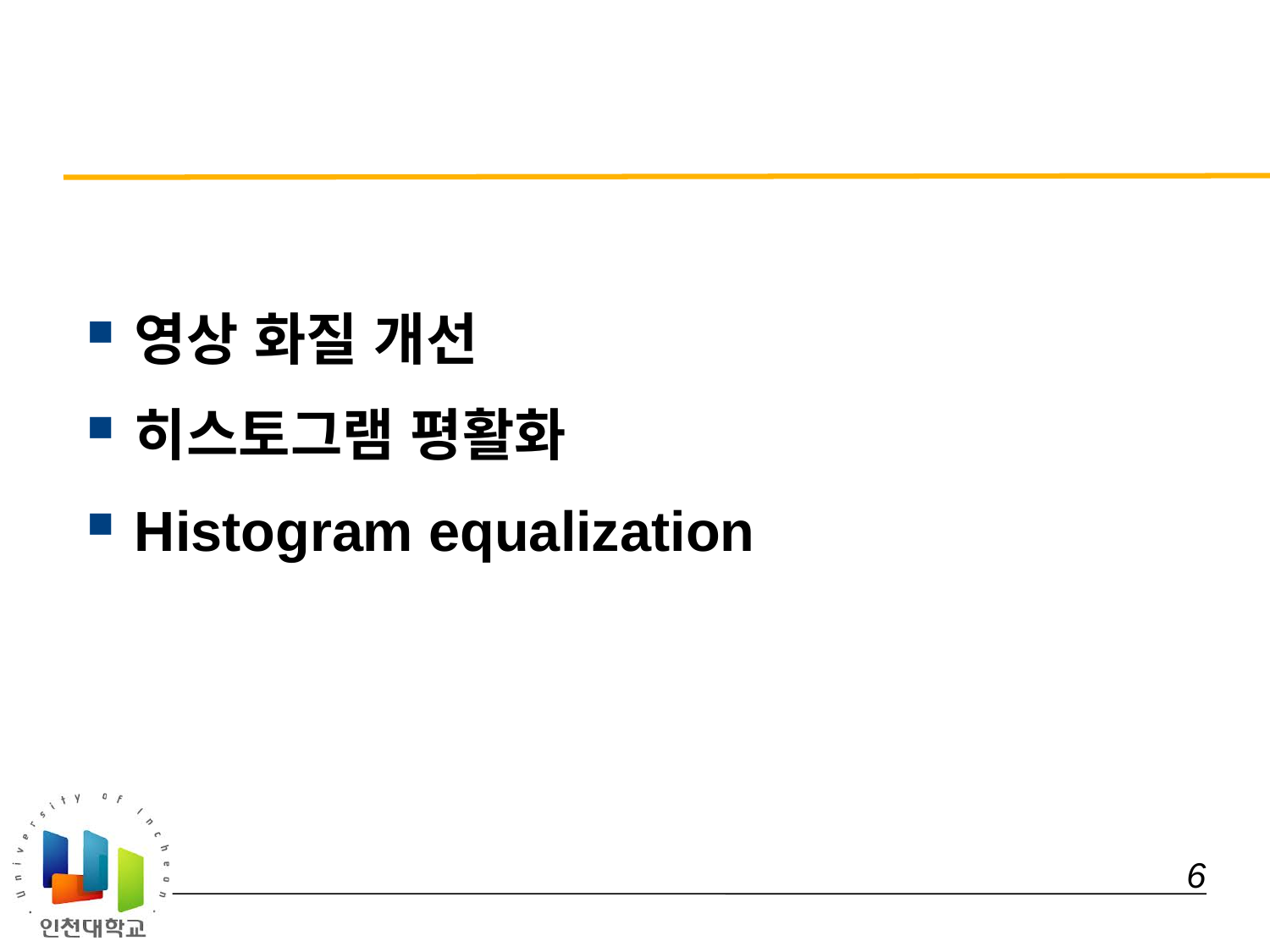

#

영상 화질 개선
히스토그램 평활화
Histogram equalization
 6